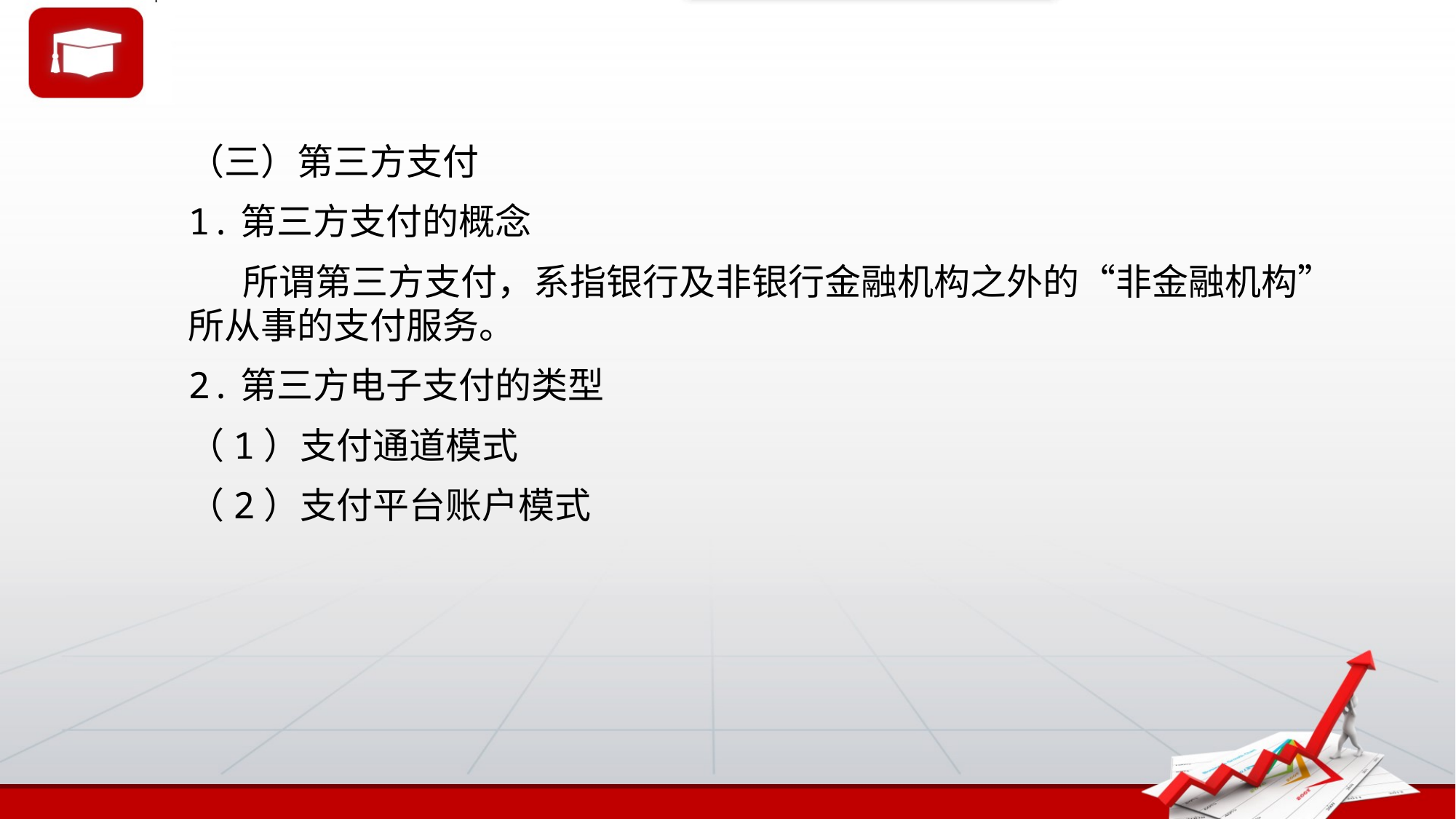

（三）第三方支付
1.第三方支付的概念
所谓第三方支付，系指银行及非银行金融机构之外的“非金融机构”所从事的支付服务。
2.第三方电子支付的类型
（1）支付通道模式
（2）支付平台账户模式